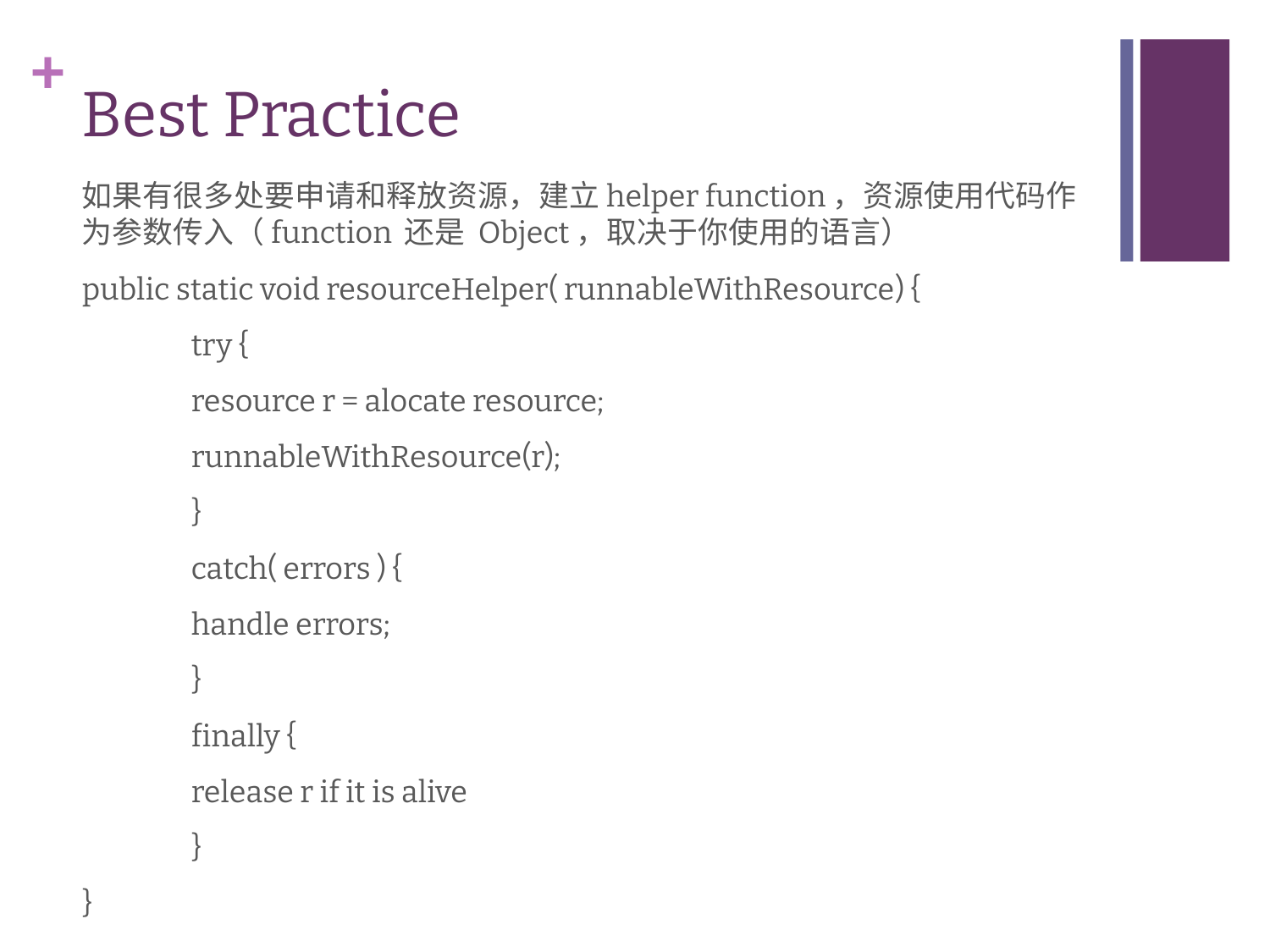

# Best Practice
如果有很多处要申请和释放资源，建立helper function，资源使用代码作为参数传入（function 还是 Object，取决于你使用的语言）
public static void resourceHelper( runnableWithResource) {
	try {
		resource r = alocate resource;
		runnableWithResource(r);
	}
	catch( errors ) {
		handle errors;
	}
	finally {
		release r if it is alive
	}
}